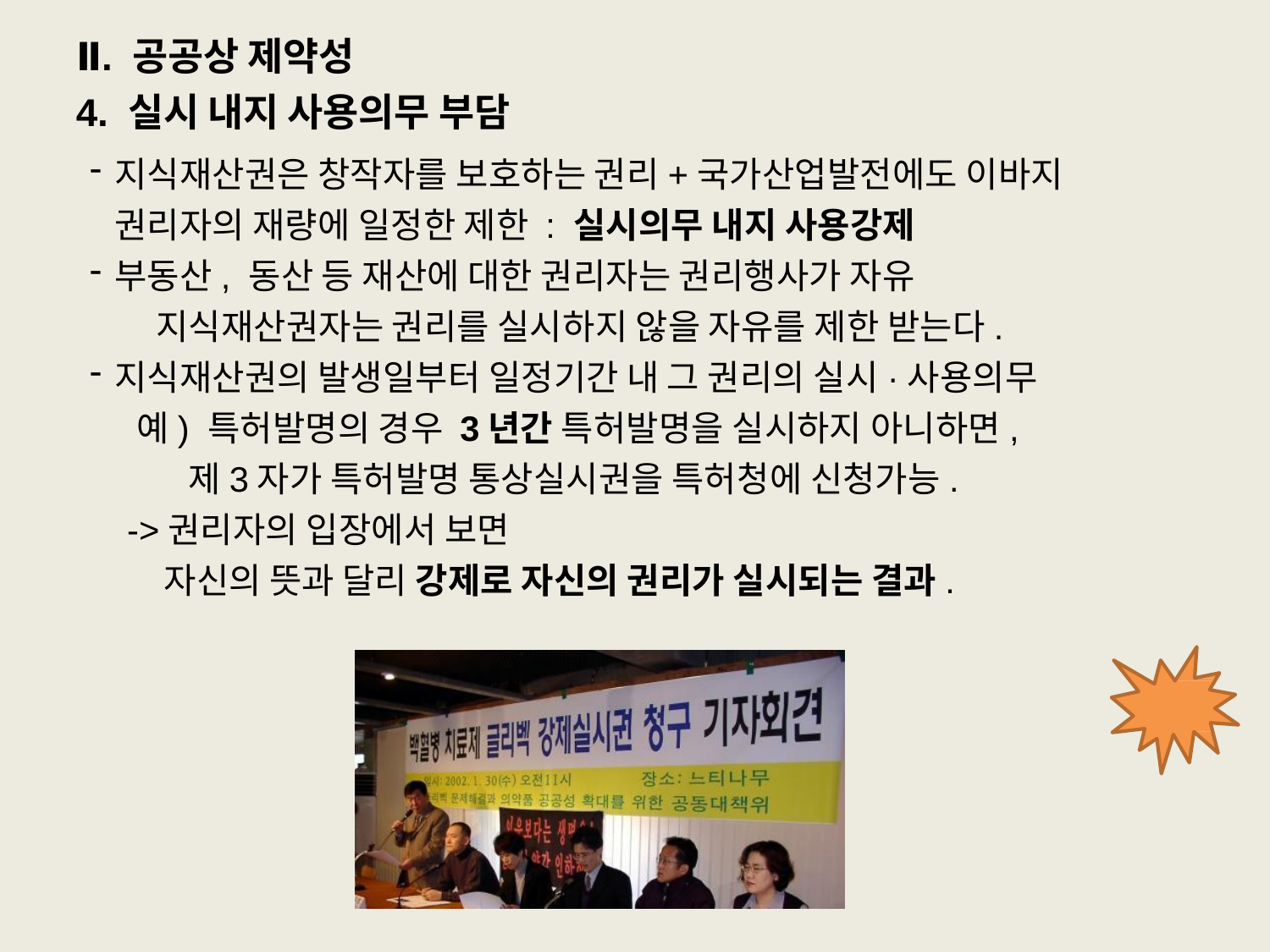

# Ⅱ. 공공상 제약성
4. 실시 내지 사용의무 부담
지식재산권은 창작자를 보호하는 권리+국가산업발전에도 이바지  권리자의 재량에 일정한 제한 : 실시의무 내지 사용강제
부동산, 동산 등 재산에 대한 권리자는 권리행사가 자유
지식재산권자는 권리를 실시하지 않을 자유를 제한 받는다.
지식재산권의 발생일부터 일정기간 내 그 권리의 실시·사용의무
예) 특허발명의 경우 3년간 특허발명을 실시하지 아니하면,
제3자가 특허발명 통상실시권을 특허청에 신청가능.
->권리자의 입장에서 보면
자신의 뜻과 달리 강제로 자신의 권리가 실시되는 결과.